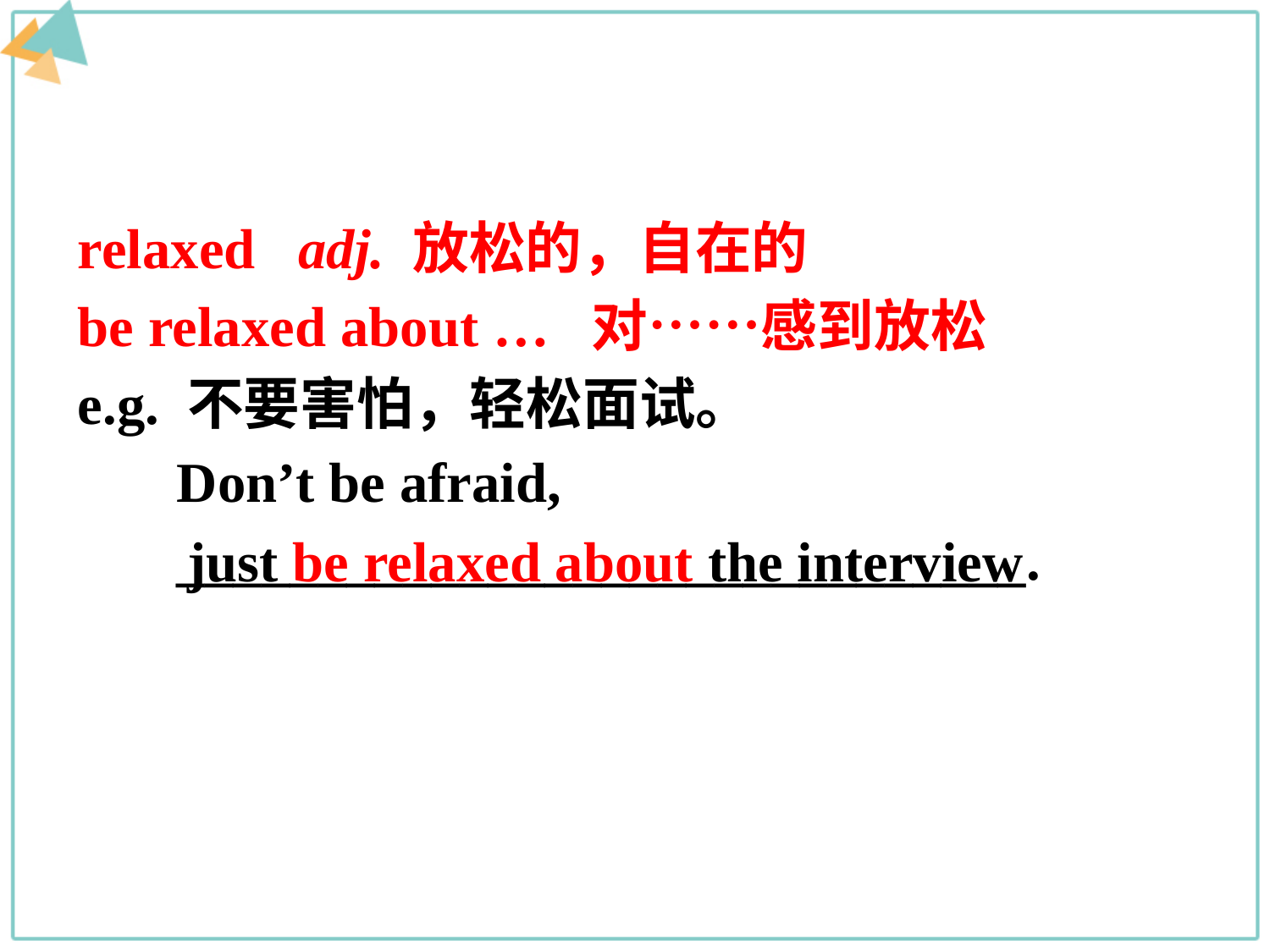

relaxed   adj. 放松的，自在的
be relaxed about …  对……感到放松
e.g. 不要害怕，轻松面试。
       Don’t be afraid,
       ______________________________.
just be relaxed about the interview